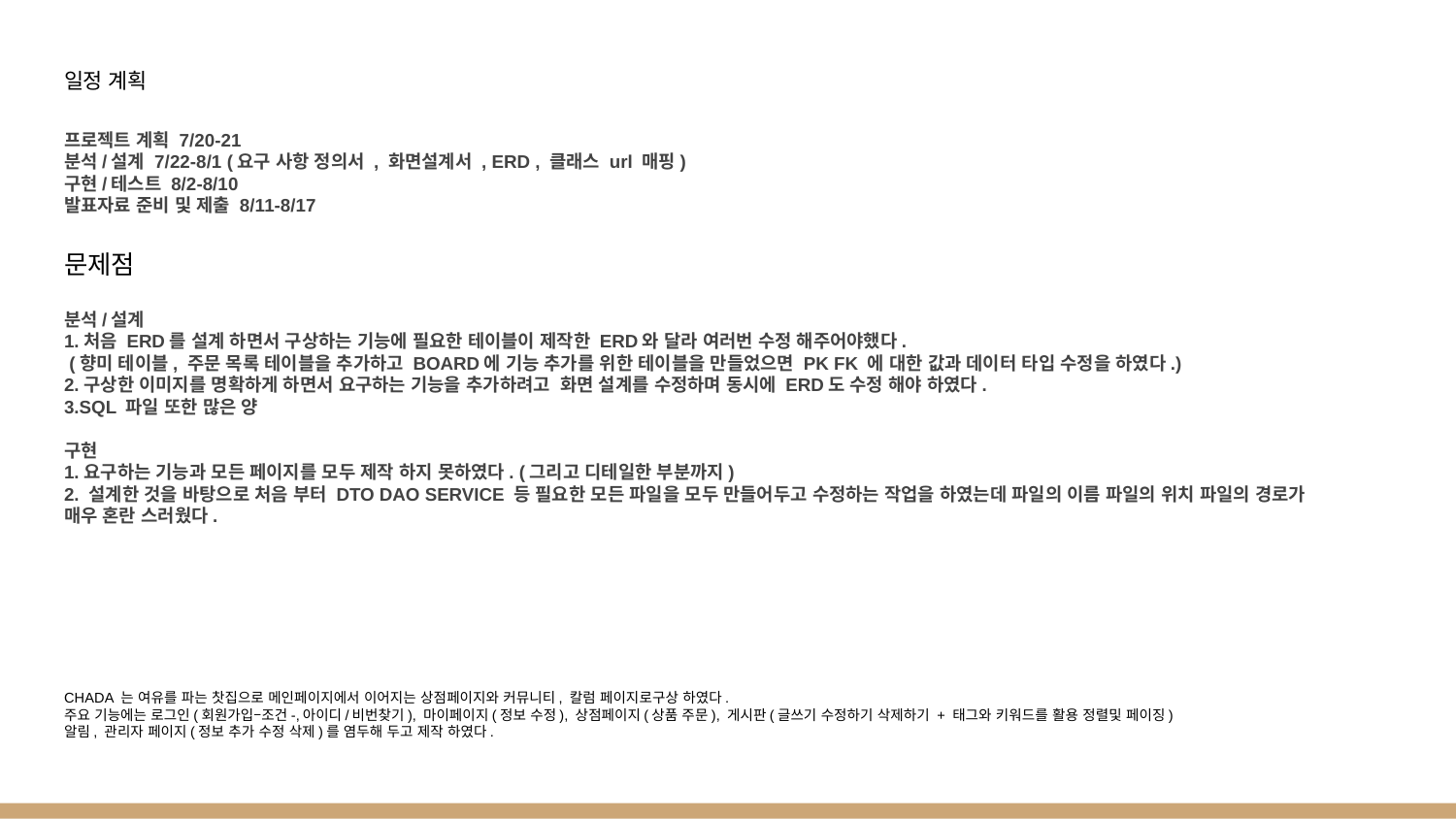

# 일정 계획
프로젝트 계획 7/20-21
분석/설계 7/22-8/1 (요구 사항 정의서 , 화면설계서 , ERD , 클래스 url 매핑)
구현/테스트 8/2-8/10
발표자료 준비 및 제출 8/11-8/17

문제점
분석/설계
1.처음 ERD를 설계 하면서 구상하는 기능에 필요한 테이블이 제작한 ERD와 달라 여러번 수정 해주어야했다.
 (향미 테이블, 주문 목록 테이블을 추가하고 BOARD에 기능 추가를 위한 테이블을 만들었으면 PK FK 에 대한 값과 데이터 타입 수정을 하였다.)
2.구상한 이미지를 명확하게 하면서 요구하는 기능을 추가하려고  화면 설계를 수정하며 동시에 ERD도 수정 해야 하였다.
3.SQL 파일 또한 많은 양

구현
1.요구하는 기능과 모든 페이지를 모두 제작 하지 못하였다. (그리고 디테일한 부분까지)
2. 설계한 것을 바탕으로 처음 부터 DTO DAO SERVICE 등 필요한 모든 파일을 모두 만들어두고 수정하는 작업을 하였는데 파일의 이름 파일의 위치 파일의 경로가 매우 혼란 스러웠다.

CHADA 는 여유를 파는 찻집으로 메인페이지에서 이어지는 상점페이지와 커뮤니티, 칼럼 페이지로구상 하였다.
주요 기능에는 로그인(회원가입–조건-,아이디/비번찾기), 마이페이지(정보 수정), 상점페이지(상품 주문), 게시판(글쓰기 수정하기 삭제하기 + 태그와 키워드를 활용 정렬및 페이징)
알림, 관리자 페이지(정보 추가 수정 삭제)를 염두해 두고 제작 하였다.